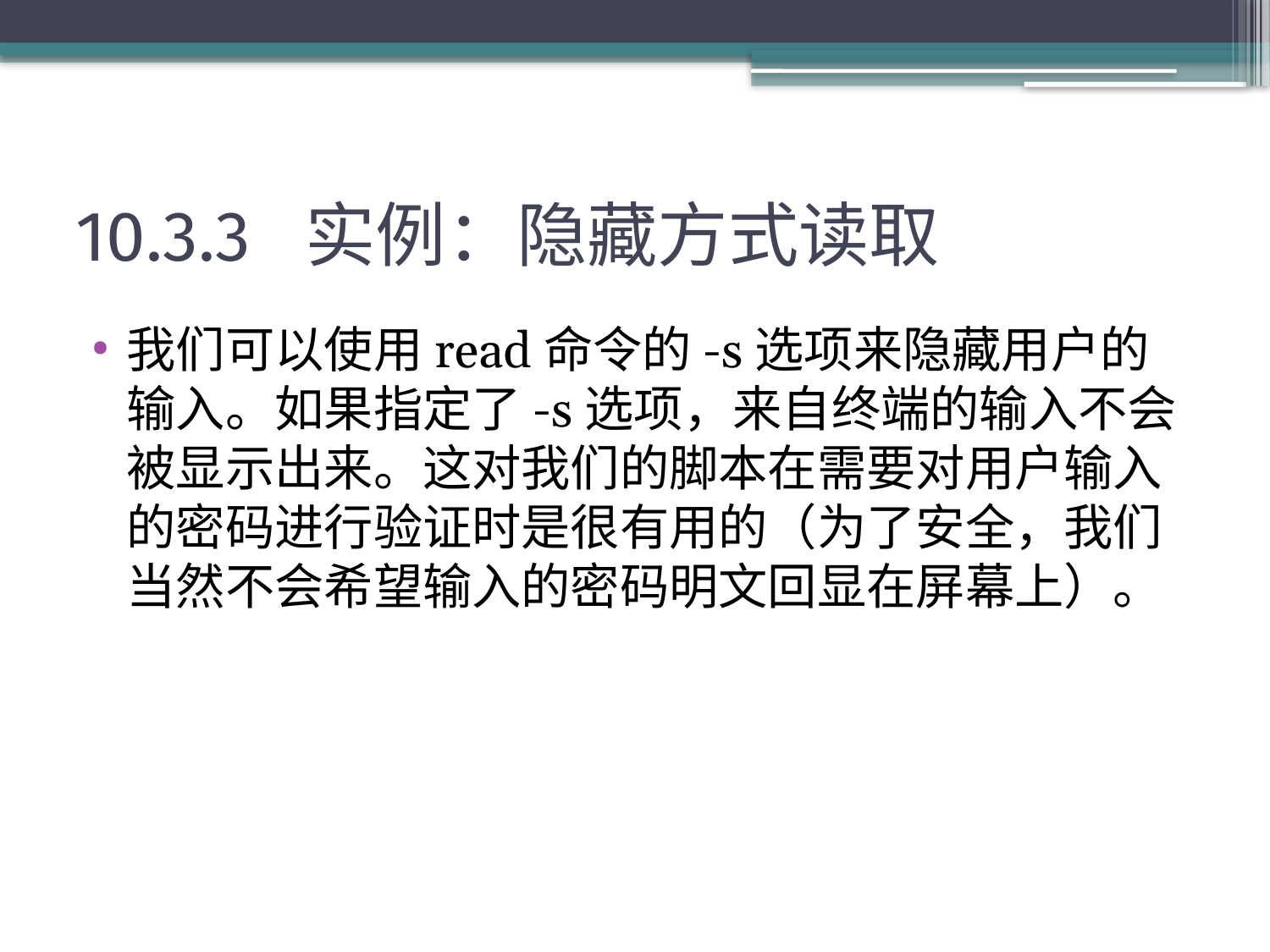

# 10.3.3  实例：隐藏方式读取
我们可以使用read命令的-s选项来隐藏用户的输入。如果指定了-s选项，来自终端的输入不会被显示出来。这对我们的脚本在需要对用户输入的密码进行验证时是很有用的（为了安全，我们当然不会希望输入的密码明文回显在屏幕上）。